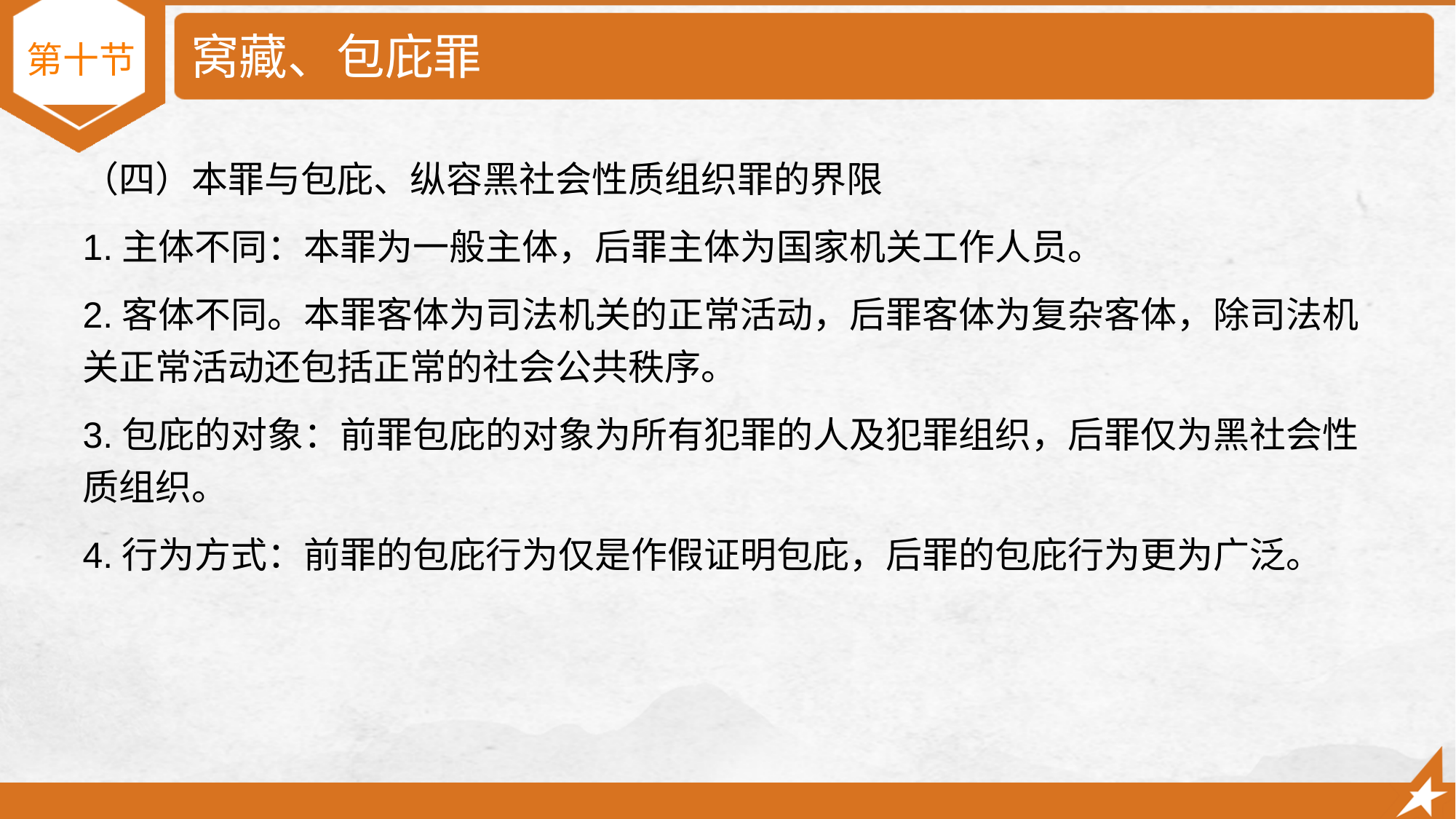

# 窝藏、包庇罪
第十节
（四）本罪与包庇、纵容黑社会性质组织罪的界限
1.主体不同：本罪为一般主体，后罪主体为国家机关工作人员。
2.客体不同。本罪客体为司法机关的正常活动，后罪客体为复杂客体，除司法机关正常活动还包括正常的社会公共秩序。
3.包庇的对象：前罪包庇的对象为所有犯罪的人及犯罪组织，后罪仅为黑社会性质组织。
4.行为方式：前罪的包庇行为仅是作假证明包庇，后罪的包庇行为更为广泛。